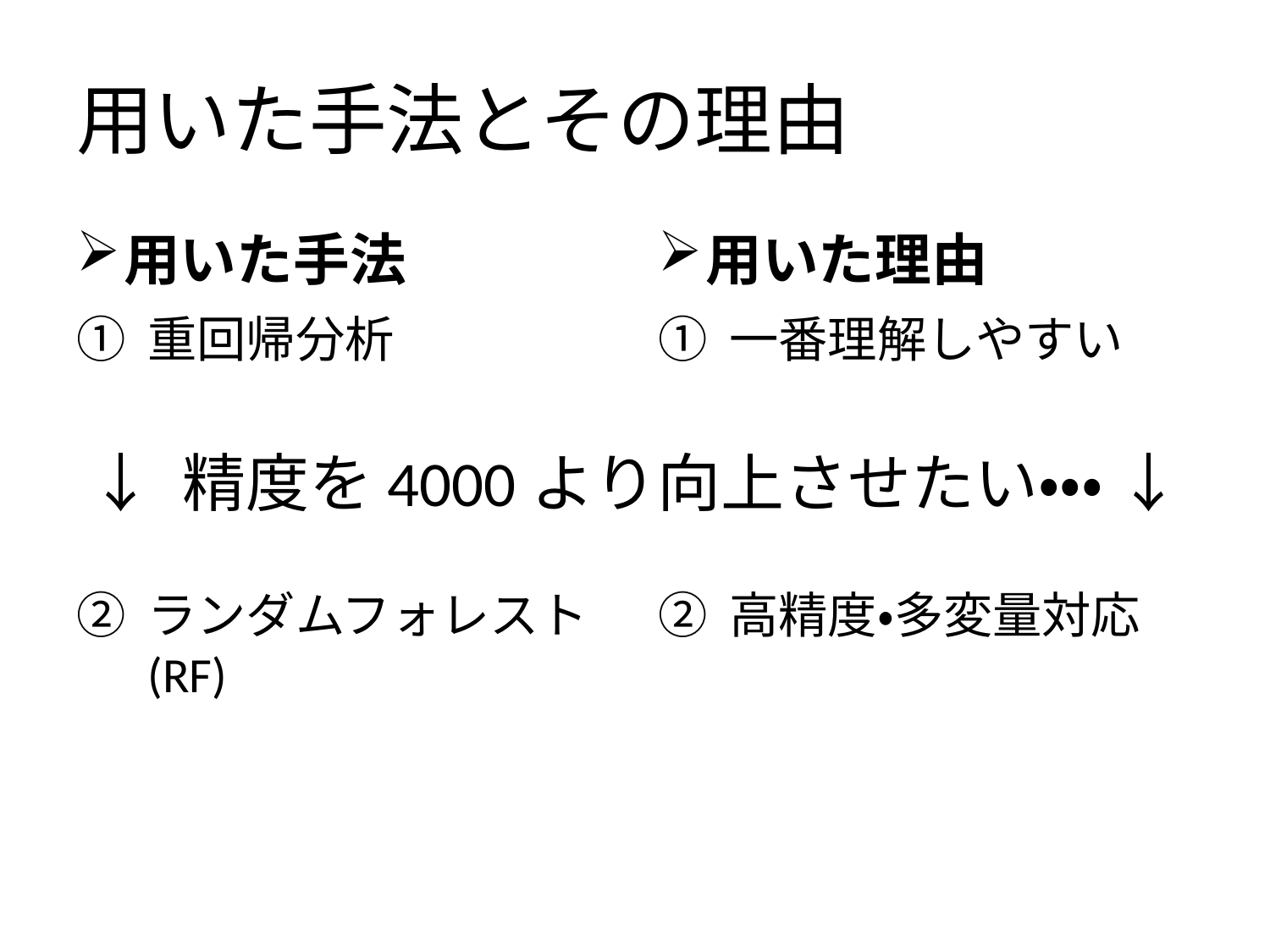

# 用いた手法とその理由
用いた手法
用いた理由
重回帰分析

ランダムフォレスト(RF)
一番理解しやすい

高精度・多変量対応
↓ 精度を4000より向上させたい・・・ ↓